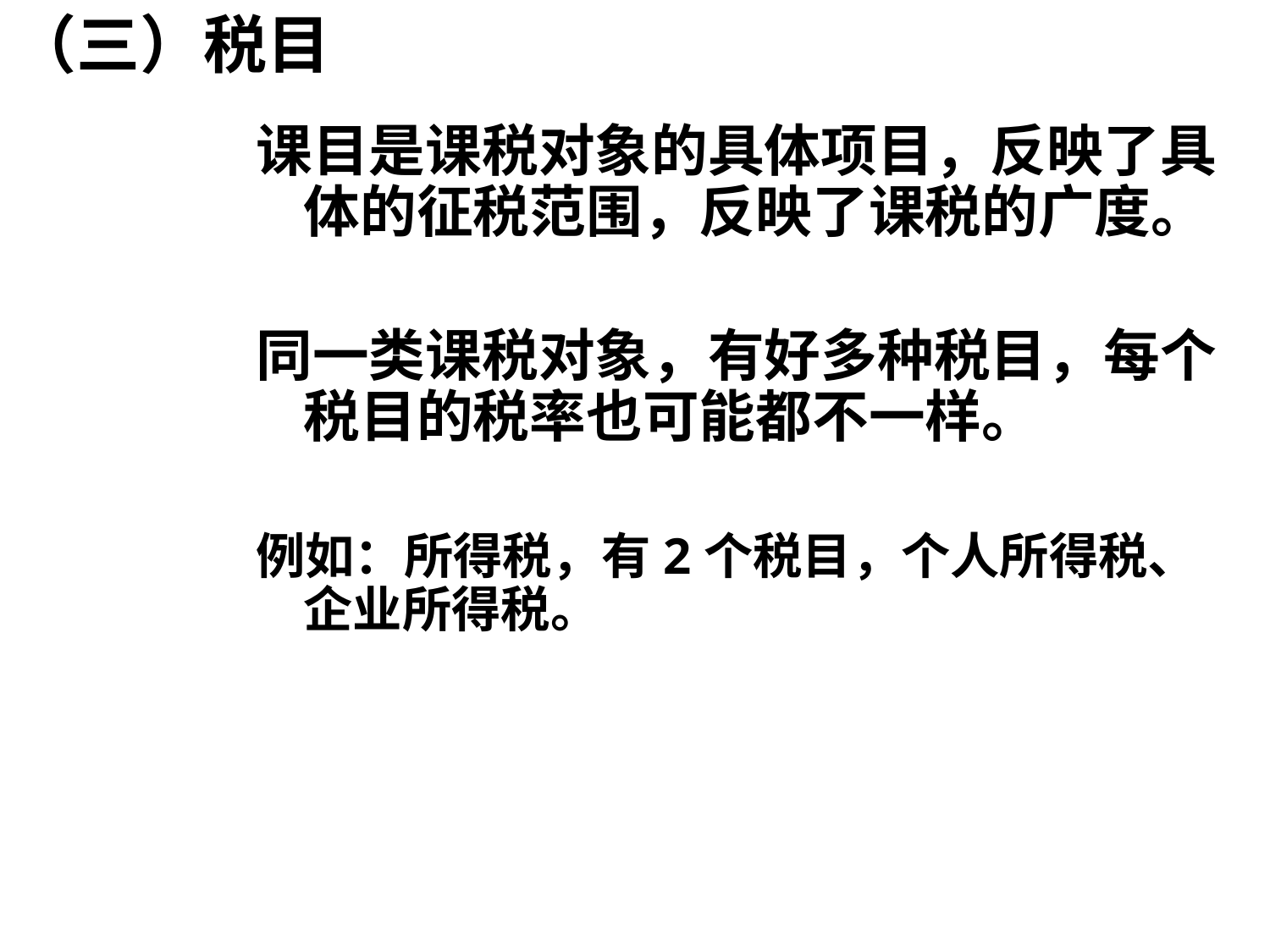

（三）税目
课目是课税对象的具体项目，反映了具体的征税范围，反映了课税的广度。

同一类课税对象，有好多种税目，每个税目的税率也可能都不一样。

例如：所得税，有2个税目，个人所得税、企业所得税。